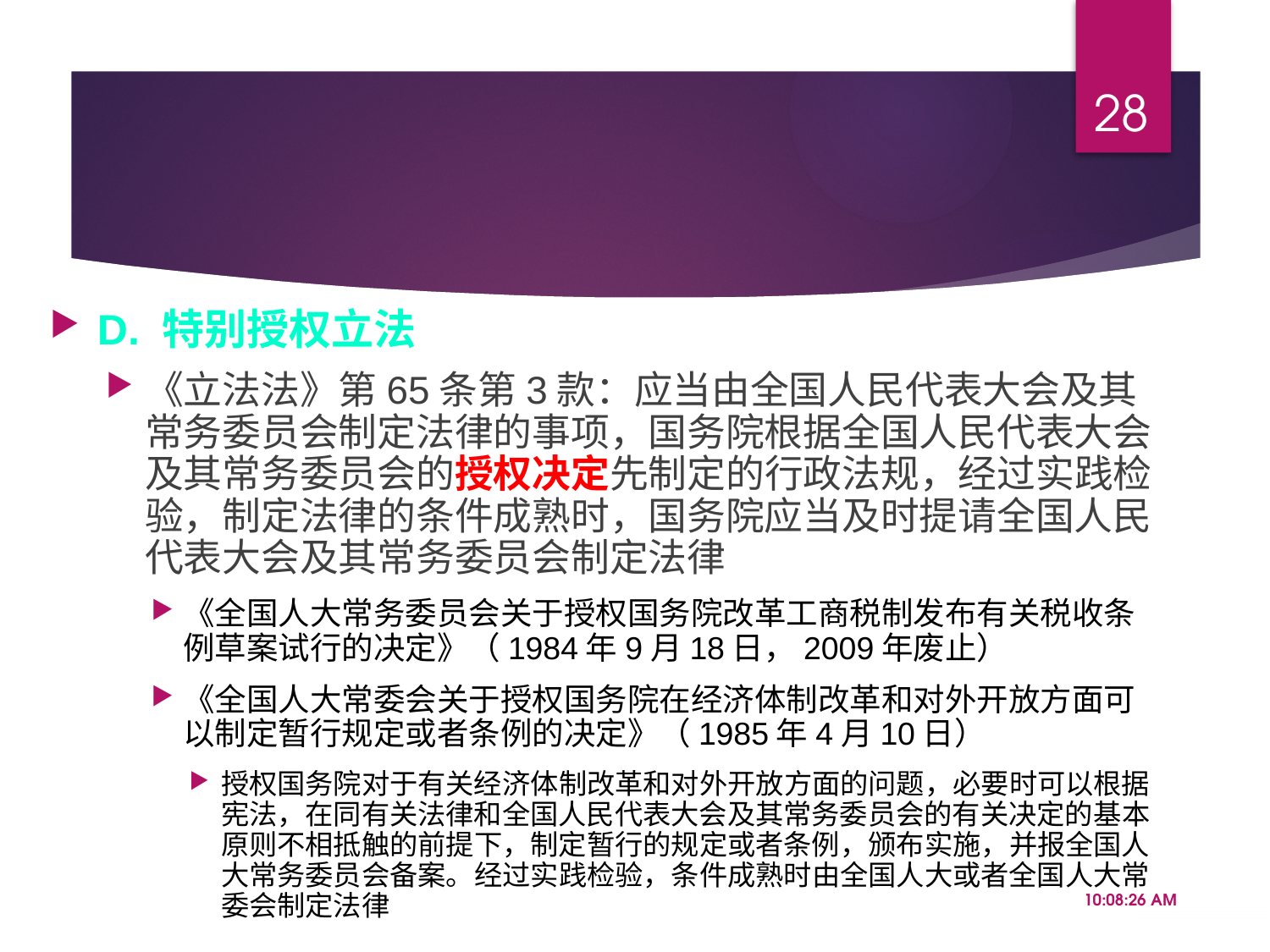

28
#
D. 特别授权立法
《立法法》第65条第3款：应当由全国人民代表大会及其常务委员会制定法律的事项，国务院根据全国人民代表大会及其常务委员会的授权决定先制定的行政法规，经过实践检验，制定法律的条件成熟时，国务院应当及时提请全国人民代表大会及其常务委员会制定法律
《全国人大常务委员会关于授权国务院改革工商税制发布有关税收条例草案试行的决定》（1984年9月18日，2009年废止）
《全国人大常委会关于授权国务院在经济体制改革和对外开放方面可以制定暂行规定或者条例的决定》（1985年4月10日）
授权国务院对于有关经济体制改革和对外开放方面的问题，必要时可以根据宪法，在同有关法律和全国人民代表大会及其常务委员会的有关决定的基本原则不相抵触的前提下，制定暂行的规定或者条例，颁布实施，并报全国人大常务委员会备案。经过实践检验，条件成熟时由全国人大或者全国人大常委会制定法律

10:08:26 AM